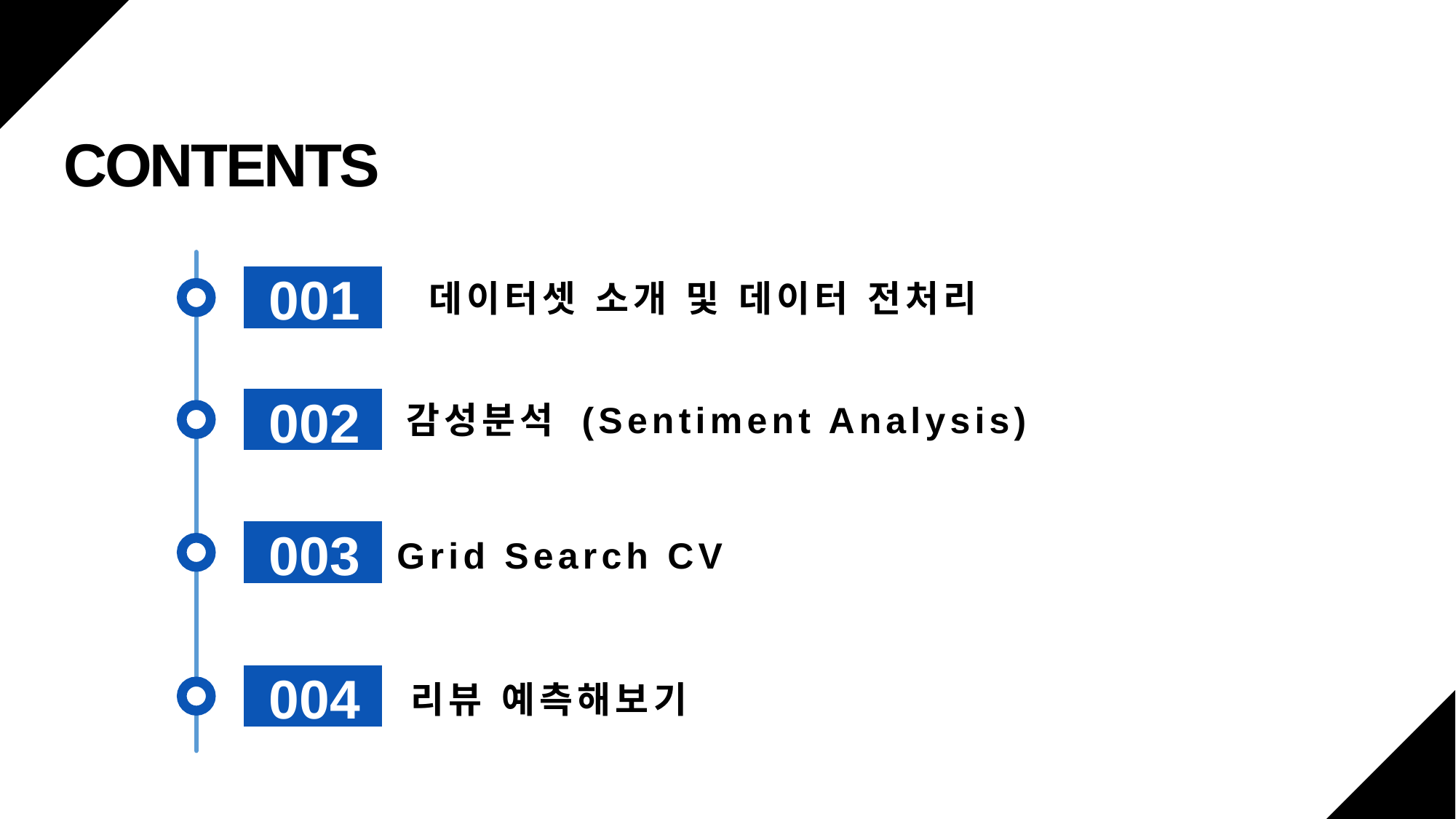

CONTENTS
001

데이터셋 소개 및 데이터 전처리

002

감성분석 (Sentiment Analysis)

003

Grid Search CV

004

리뷰 예측해보기